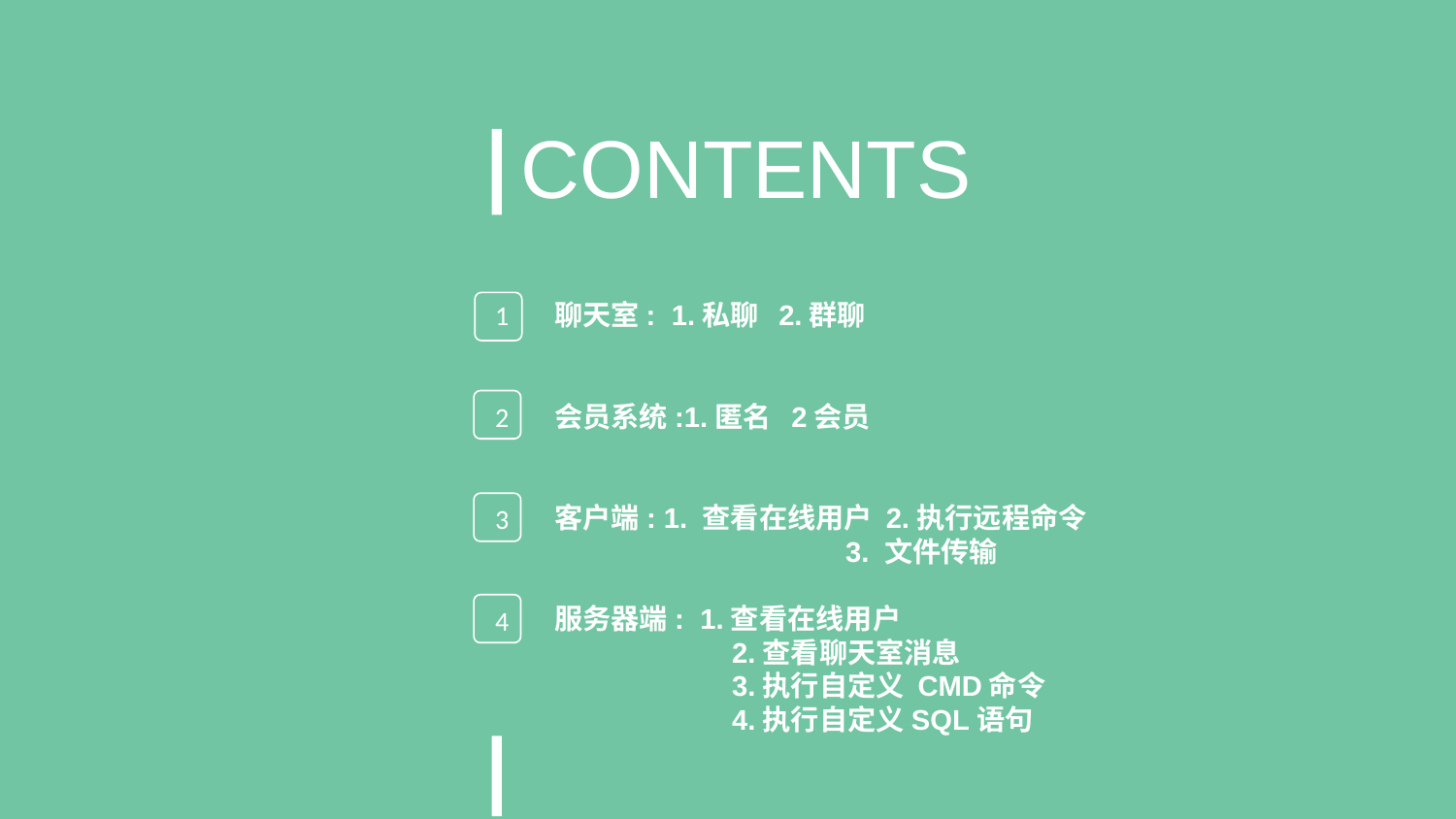

CONTENTS

  聊天室:  1.私聊  2.群聊
1

会员系统:1.匿名  2会员
2

客户端: 1. 查看在线用户 2.执行远程命令 		3. 文件传输
3
服务器端:  1.查看在线用户
	    2.查看聊天室消息
	    3.执行自定义 CMD命令
	    4.执行自定义SQL语句

4